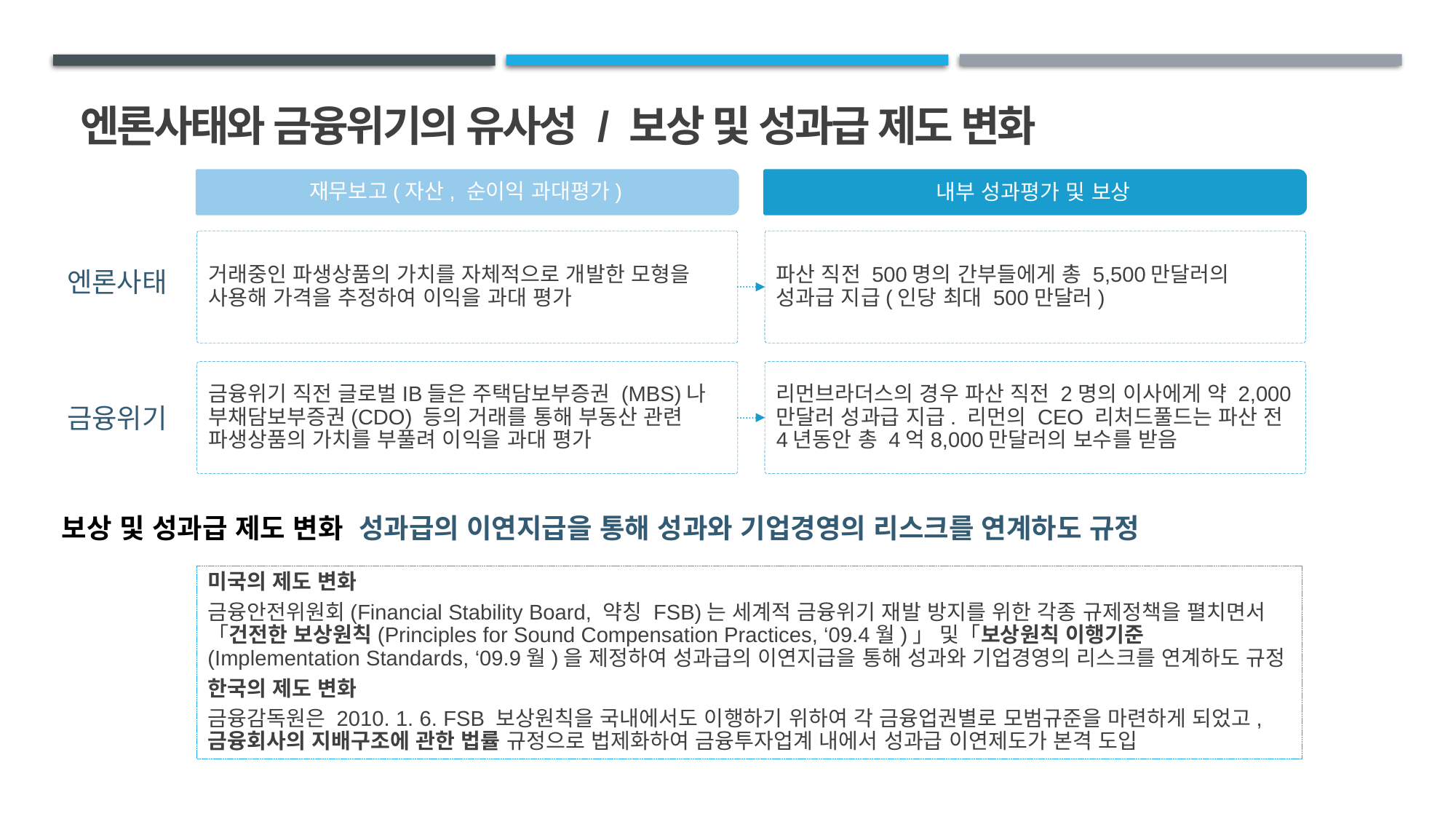

엔론사태와 금융위기의 유사성 / 보상 및 성과급 제도 변화

재무보고(자산, 순이익 과대평가)

내부 성과평가 및 보상
거래중인 파생상품의 가치를 자체적으로 개발한 모형을 사용해 가격을 추정하여 이익을 과대 평가
파산 직전 500명의 간부들에게 총 5,500만달러의 성과급 지급(인당 최대 500만달러)
엔론사태
금융위기 직전 글로벌IB들은 주택담보부증권 (MBS)나 부채담보부증권(CDO) 등의 거래를 통해 부동산 관련 파생상품의 가치를 부풀려 이익을 과대 평가
리먼브라더스의 경우 파산 직전 2명의 이사에게 약 2,000만달러 성과급 지급. 리먼의 CEO 리처드풀드는 파산 전 4년동안 총 4억8,000만달러의 보수를 받음
금융위기
보상 및 성과급 제도 변화  성과급의 이연지급을 통해 성과와 기업경영의 리스크를 연계하도 규정
미국의 제도 변화
금융안전위원회(Financial Stability Board, 약칭 FSB)는 세계적 금융위기 재발 방지를 위한 각종 규제정책을 펼치면서 「건전한 보상원칙(Principles for Sound Compensation Practices, ‘09.4월)」 및「보상원칙 이행기준 (Implementation Standards, ‘09.9월)을 제정하여 성과급의 이연지급을 통해 성과와 기업경영의 리스크를 연계하도 규정
한국의 제도 변화
금융감독원은 2010. 1. 6. FSB 보상원칙을 국내에서도 이행하기 위하여 각 금융업권별로 모범규준을 마련하게 되었고, 금융회사의 지배구조에 관한 법률 규정으로 법제화하여 금융투자업계 내에서 성과급 이연제도가 본격 도입